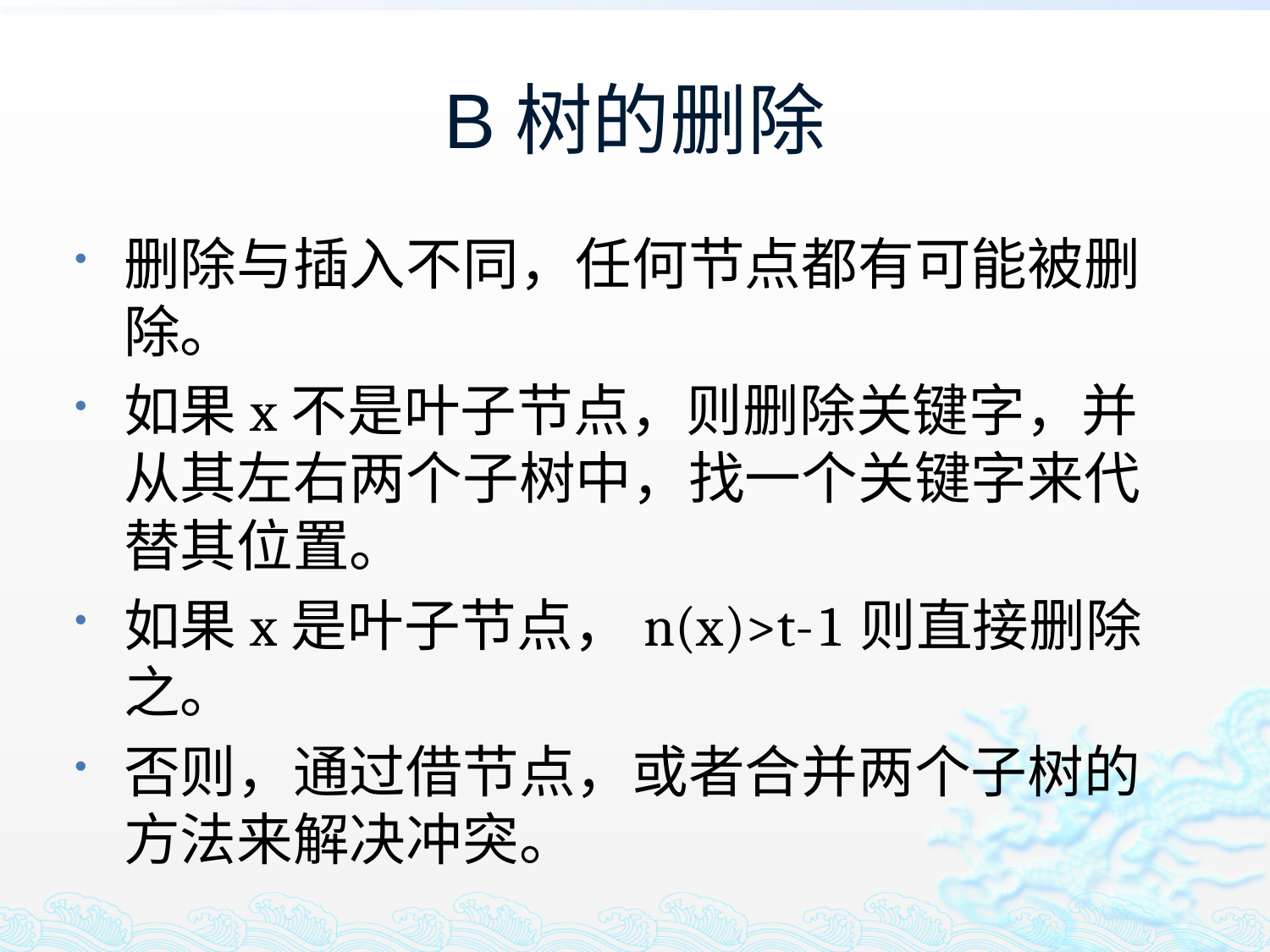

# B树的删除
删除与插入不同，任何节点都有可能被删除。
如果x不是叶子节点，则删除关键字，并从其左右两个子树中，找一个关键字来代替其位置。
如果x是叶子节点，n(x)>t-1则直接删除之。
否则，通过借节点，或者合并两个子树的方法来解决冲突。